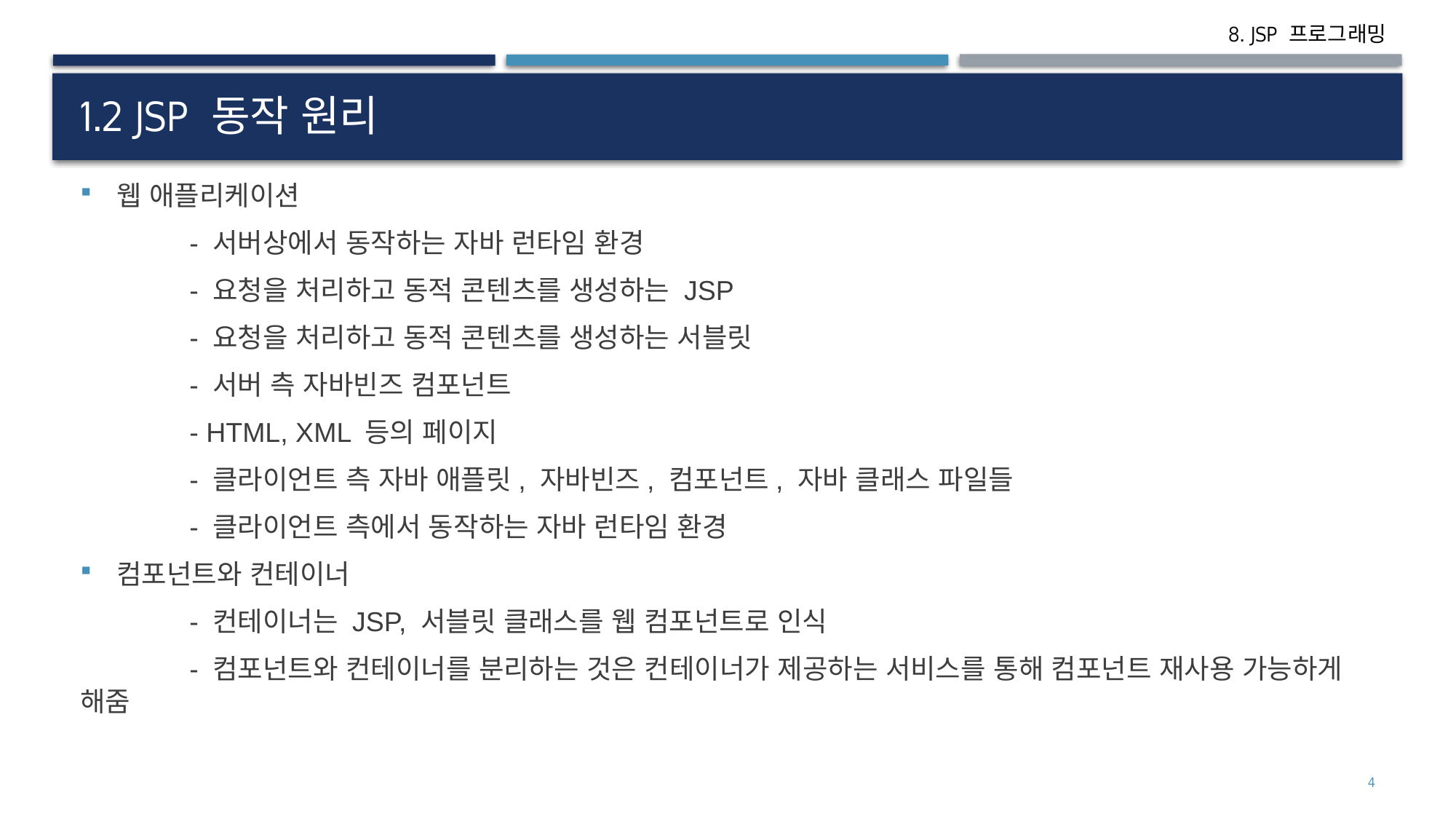

# 1.2 JSP 동작 원리
웹 애플리케이션
	- 서버상에서 동작하는 자바 런타임 환경
	- 요청을 처리하고 동적 콘텐츠를 생성하는 JSP
	- 요청을 처리하고 동적 콘텐츠를 생성하는 서블릿
	- 서버 측 자바빈즈 컴포넌트
	- HTML, XML 등의 페이지
	- 클라이언트 측 자바 애플릿, 자바빈즈, 컴포넌트, 자바 클래스 파일들
	- 클라이언트 측에서 동작하는 자바 런타임 환경
컴포넌트와 컨테이너
	- 컨테이너는 JSP, 서블릿 클래스를 웹 컴포넌트로 인식
	- 컴포넌트와 컨테이너를 분리하는 것은 컨테이너가 제공하는 서비스를 통해 컴포넌트 재사용 가능하게 해줌
4